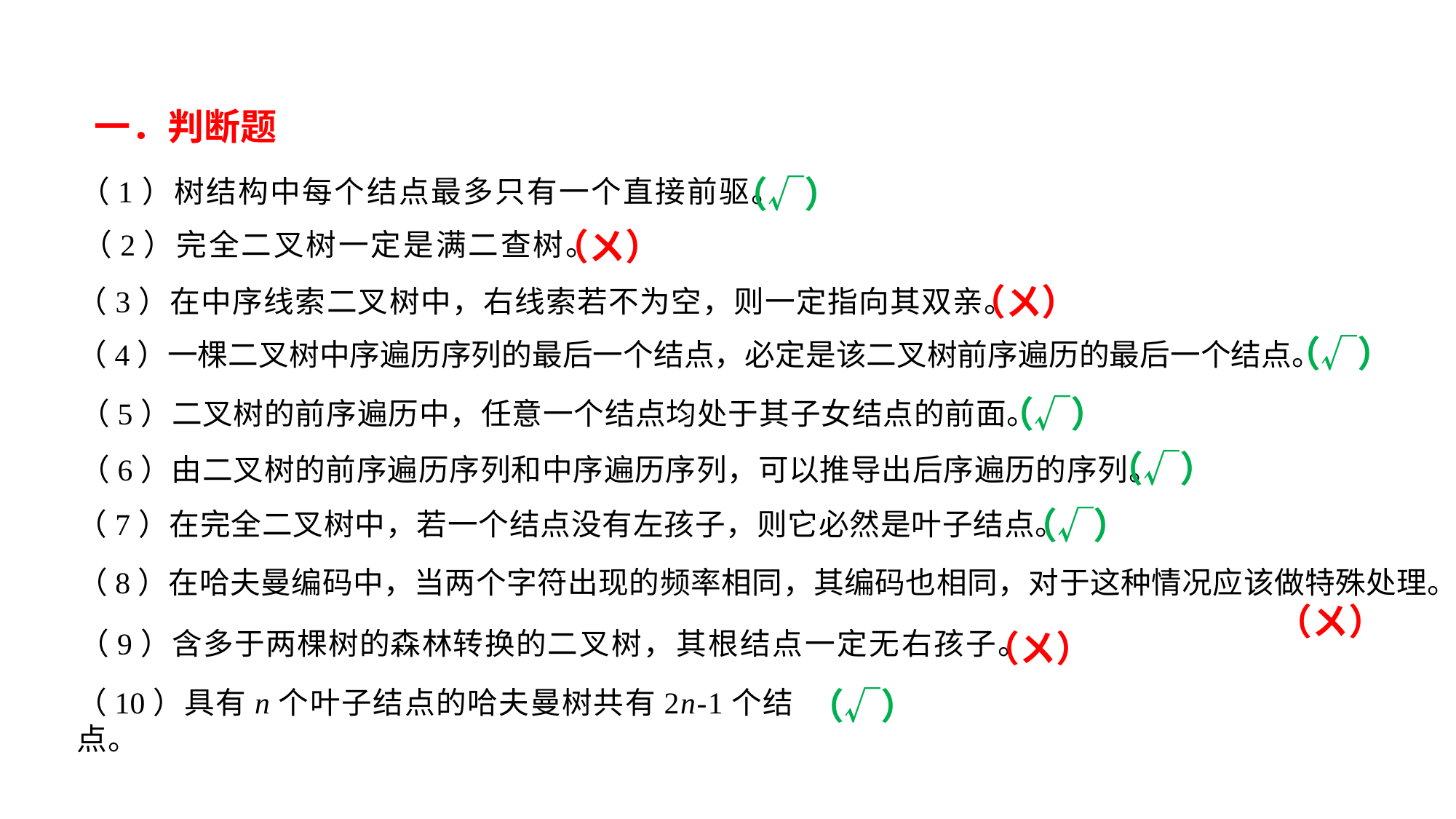

一．判断题
（√）
（1）树结构中每个结点最多只有一个直接前驱。
（ㄨ）
（2）完全二叉树一定是满二查树。
（ㄨ）
（3）在中序线索二叉树中，右线索若不为空，则一定指向其双亲。
（√）
（4）一棵二叉树中序遍历序列的最后一个结点，必定是该二叉树前序遍历的最后一个结点。
（√）
（5）二叉树的前序遍历中，任意一个结点均处于其子女结点的前面。
（√）
（6）由二叉树的前序遍历序列和中序遍历序列，可以推导出后序遍历的序列。
（√）
（7）在完全二叉树中，若一个结点没有左孩子，则它必然是叶子结点。
（8）在哈夫曼编码中，当两个字符出现的频率相同，其编码也相同，对于这种情况应该做特殊处理。
（ㄨ）
（9）含多于两棵树的森林转换的二叉树，其根结点一定无右孩子。
（ㄨ）
（10）具有n个叶子结点的哈夫曼树共有2n-1个结点。
（√）